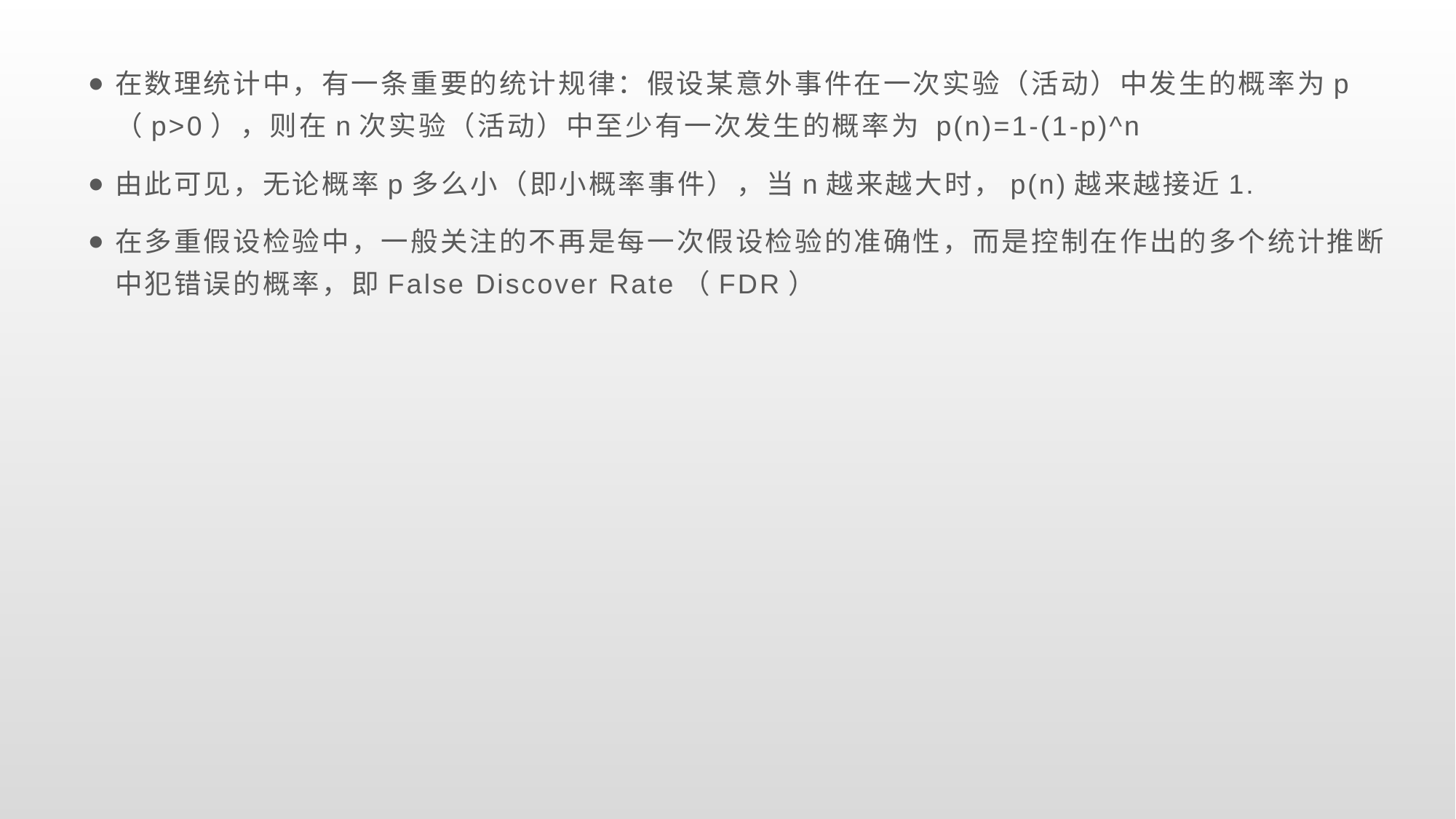

在数理统计中，有一条重要的统计规律：假设某意外事件在一次实验（活动）中发生的概率为p（p>0），则在n次实验（活动）中至少有一次发生的概率为 p(n)=1-(1-p)^n
由此可见，无论概率p多么小（即小概率事件），当n越来越大时，p(n)越来越接近1.
在多重假设检验中，一般关注的不再是每一次假设检验的准确性，而是控制在作出的多个统计推断中犯错误的概率，即False Discover Rate（FDR）